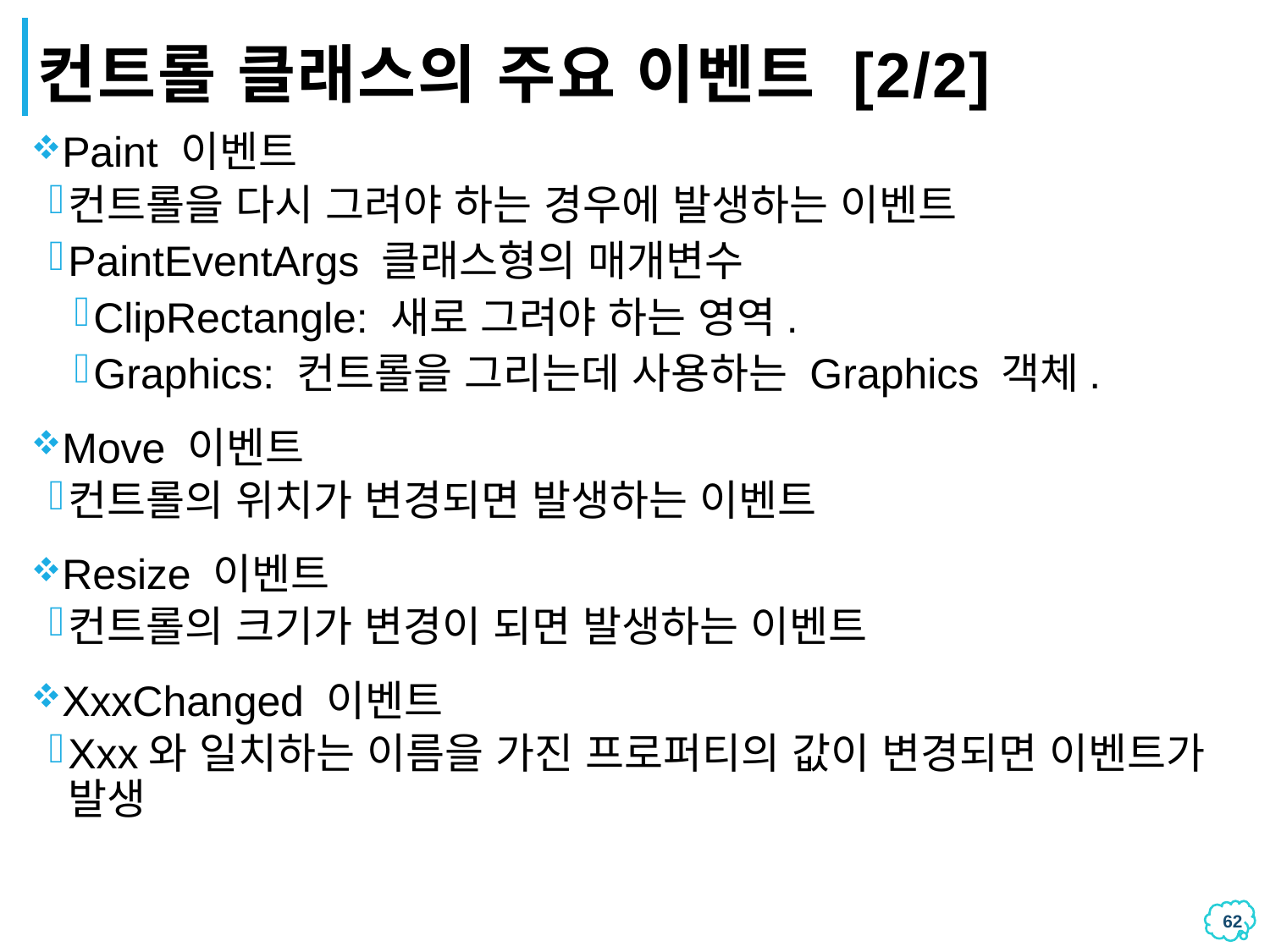

# 컨트롤 클래스의 주요 이벤트 [2/2]
Paint 이벤트
컨트롤을 다시 그려야 하는 경우에 발생하는 이벤트
PaintEventArgs 클래스형의 매개변수
ClipRectangle: 새로 그려야 하는 영역.
Graphics: 컨트롤을 그리는데 사용하는 Graphics 객체.
Move 이벤트
컨트롤의 위치가 변경되면 발생하는 이벤트
Resize 이벤트
컨트롤의 크기가 변경이 되면 발생하는 이벤트
XxxChanged 이벤트
Xxx와 일치하는 이름을 가진 프로퍼티의 값이 변경되면 이벤트가 발생
62